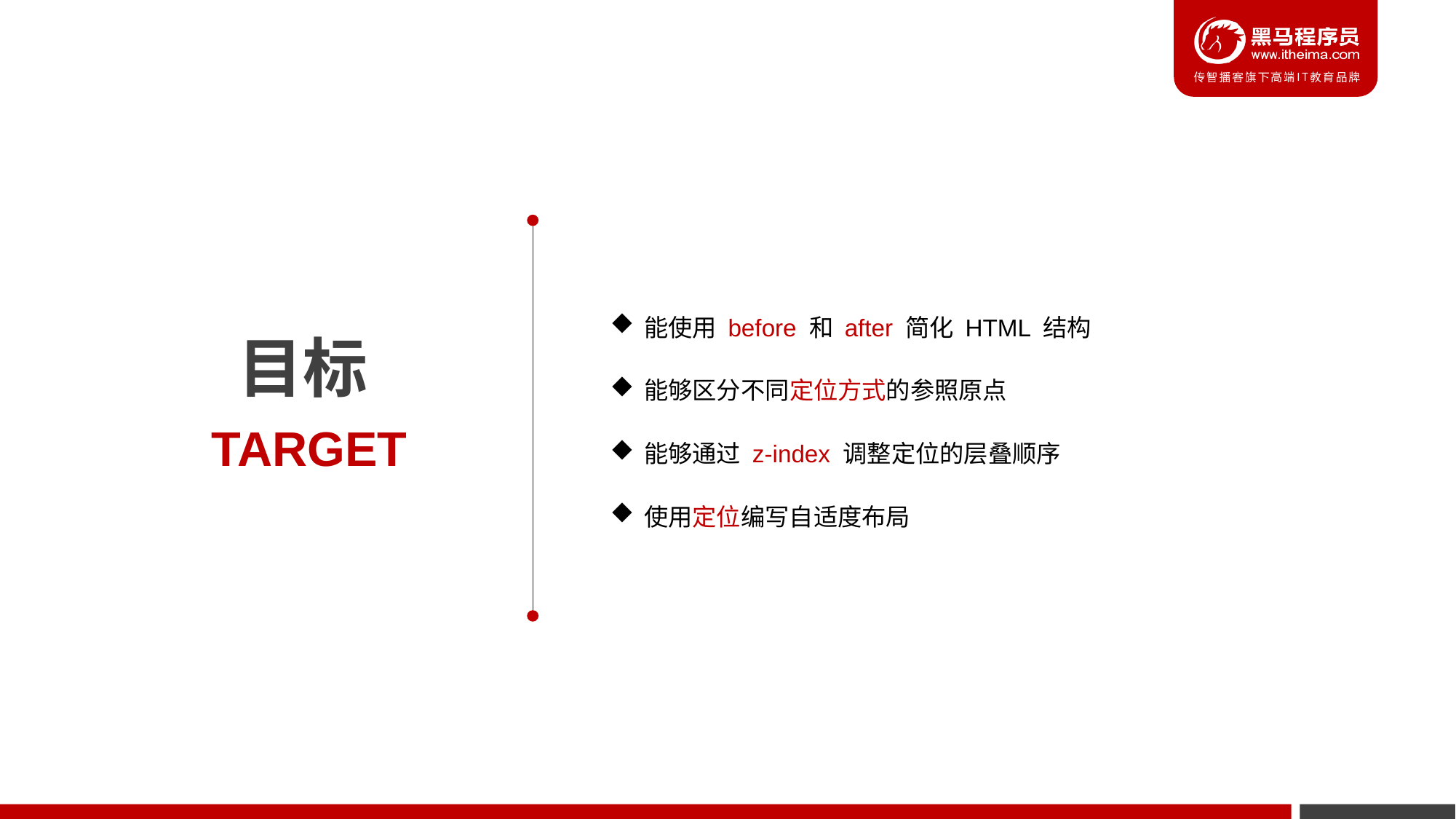

能使用 before 和 after 简化 HTML 结构
能够区分不同定位方式的参照原点
能够通过 z-index 调整定位的层叠顺序
使用定位编写自适度布局